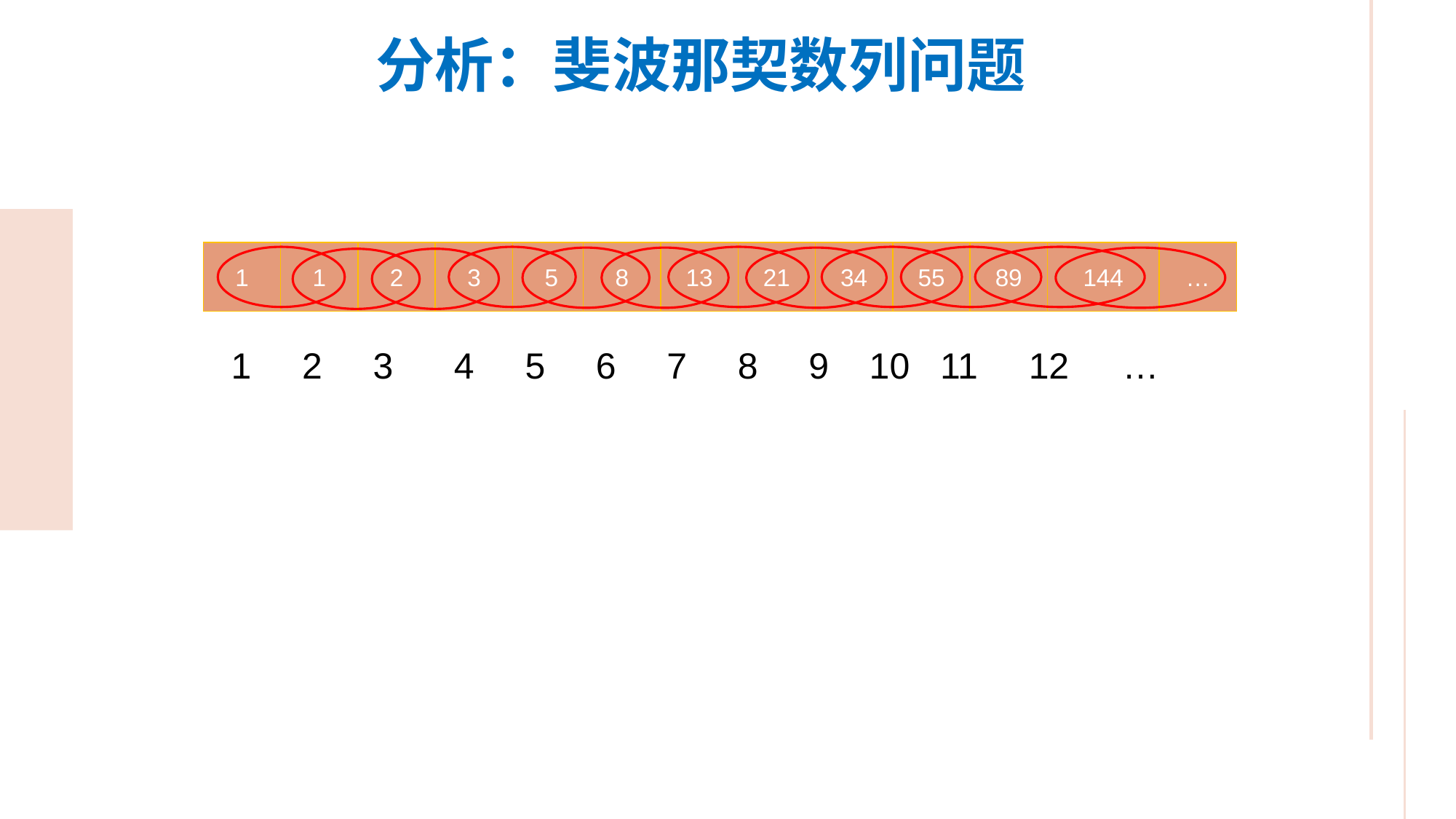

分析：斐波那契数列问题
1
1
2
3
5
8
13
21
34
55
89
144
…

1     2     3      4     5     6     7     8     9    10   11     12     …